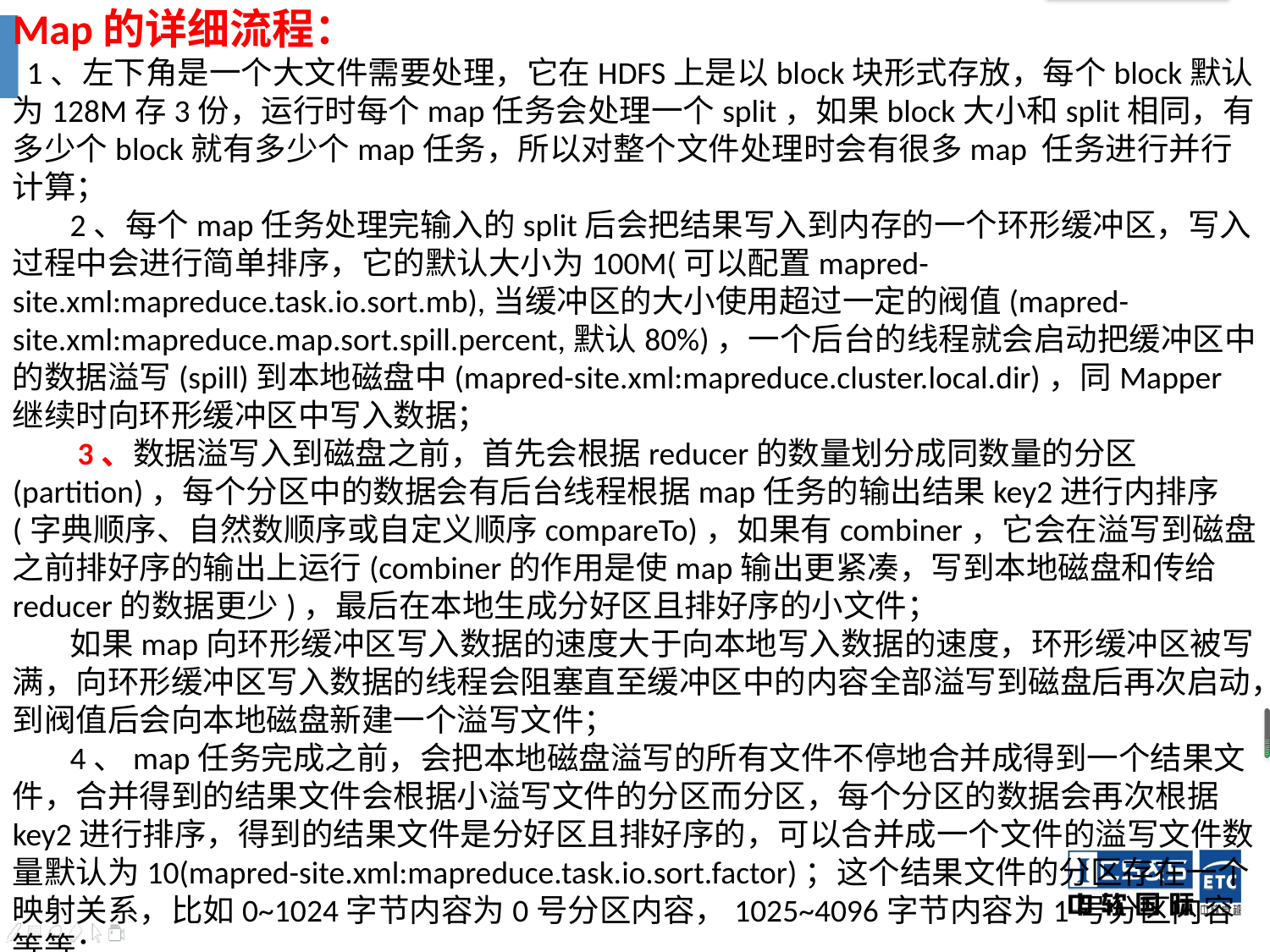

Map的详细流程：
  1、左下角是一个大文件需要处理，它在HDFS上是以block块形式存放，每个block默认为128M存3份，运行时每个map任务会处理一个split，如果block大小和split相同，有多少个block就有多少个map任务，所以对整个文件处理时会有很多map 任务进行并行计算；
        2、每个map任务处理完输入的split后会把结果写入到内存的一个环形缓冲区，写入过程中会进行简单排序，它的默认大小为100M(可以配置mapred-site.xml:mapreduce.task.io.sort.mb),当缓冲区的大小使用超过一定的阀值(mapred-site.xml:mapreduce.map.sort.spill.percent,默认80%)，一个后台的线程就会启动把缓冲区中的数据溢写(spill)到本地磁盘中(mapred-site.xml:mapreduce.cluster.local.dir)，同Mapper继续时向环形缓冲区中写入数据；
        3、数据溢写入到磁盘之前，首先会根据reducer的数量划分成同数量的分区(partition)，每个分区中的数据会有后台线程根据map任务的输出结果key2进行内排序(字典顺序、自然数顺序或自定义顺序compareTo)，如果有combiner，它会在溢写到磁盘之前排好序的输出上运行(combiner的作用是使map输出更紧凑，写到本地磁盘和传给reducer的数据更少)，最后在本地生成分好区且排好序的小文件；
        如果map向环形缓冲区写入数据的速度大于向本地写入数据的速度，环形缓冲区被写满，向环形缓冲区写入数据的线程会阻塞直至缓冲区中的内容全部溢写到磁盘后再次启动，到阀值后会向本地磁盘新建一个溢写文件；
        4、map任务完成之前，会把本地磁盘溢写的所有文件不停地合并成得到一个结果文件，合并得到的结果文件会根据小溢写文件的分区而分区，每个分区的数据会再次根据key2进行排序，得到的结果文件是分好区且排好序的，可以合并成一个文件的溢写文件数量默认为10(mapred-site.xml:mapreduce.task.io.sort.factor)；这个结果文件的分区存在一个映射关系，比如0~1024字节内容为0号分区内容，1025~4096字节内容为1号分区内容等等；